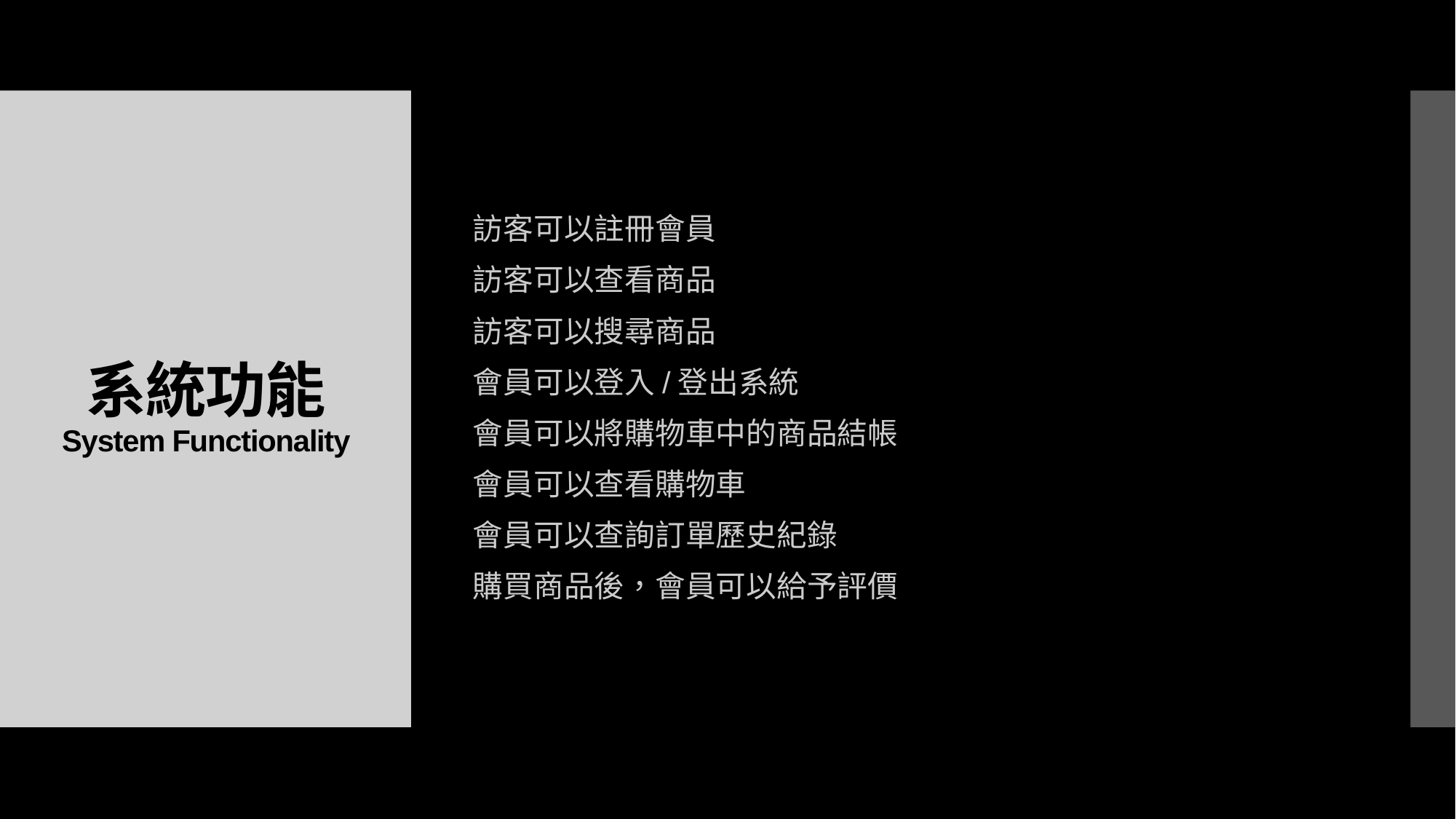

訪客可以註冊會員
訪客可以查看商品
訪客可以搜尋商品
會員可以登入/登出系統
會員可以將購物車中的商品結帳
會員可以查看購物車
會員可以查詢訂單歷史紀錄
購買商品後，會員可以給予評價
# 系統功能 System Functionality